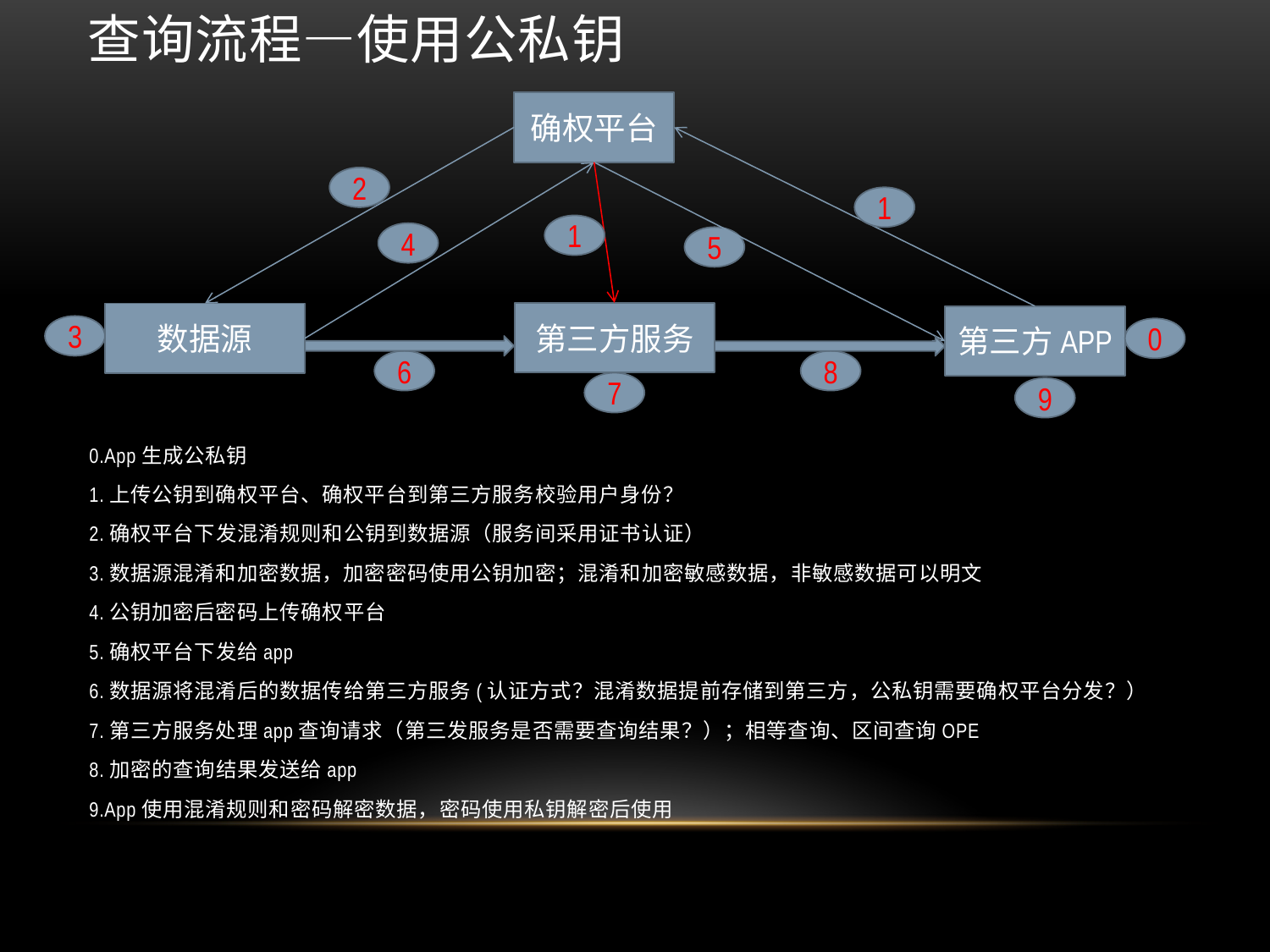

# 查询流程—使用公私钥
确权平台
2
1
1
4
5
第三方服务
数据源
第三方APP
3
0

6
8
7
9
0.App生成公私钥
1.上传公钥到确权平台、确权平台到第三方服务校验用户身份？
2.确权平台下发混淆规则和公钥到数据源（服务间采用证书认证）
3.数据源混淆和加密数据，加密密码使用公钥加密；混淆和加密敏感数据，非敏感数据可以明文
4.公钥加密后密码上传确权平台
5.确权平台下发给app
6.数据源将混淆后的数据传给第三方服务(认证方式？混淆数据提前存储到第三方，公私钥需要确权平台分发？）
7.第三方服务处理app查询请求（第三发服务是否需要查询结果？）；相等查询、区间查询OPE
8.加密的查询结果发送给app
9.App使用混淆规则和密码解密数据，密码使用私钥解密后使用